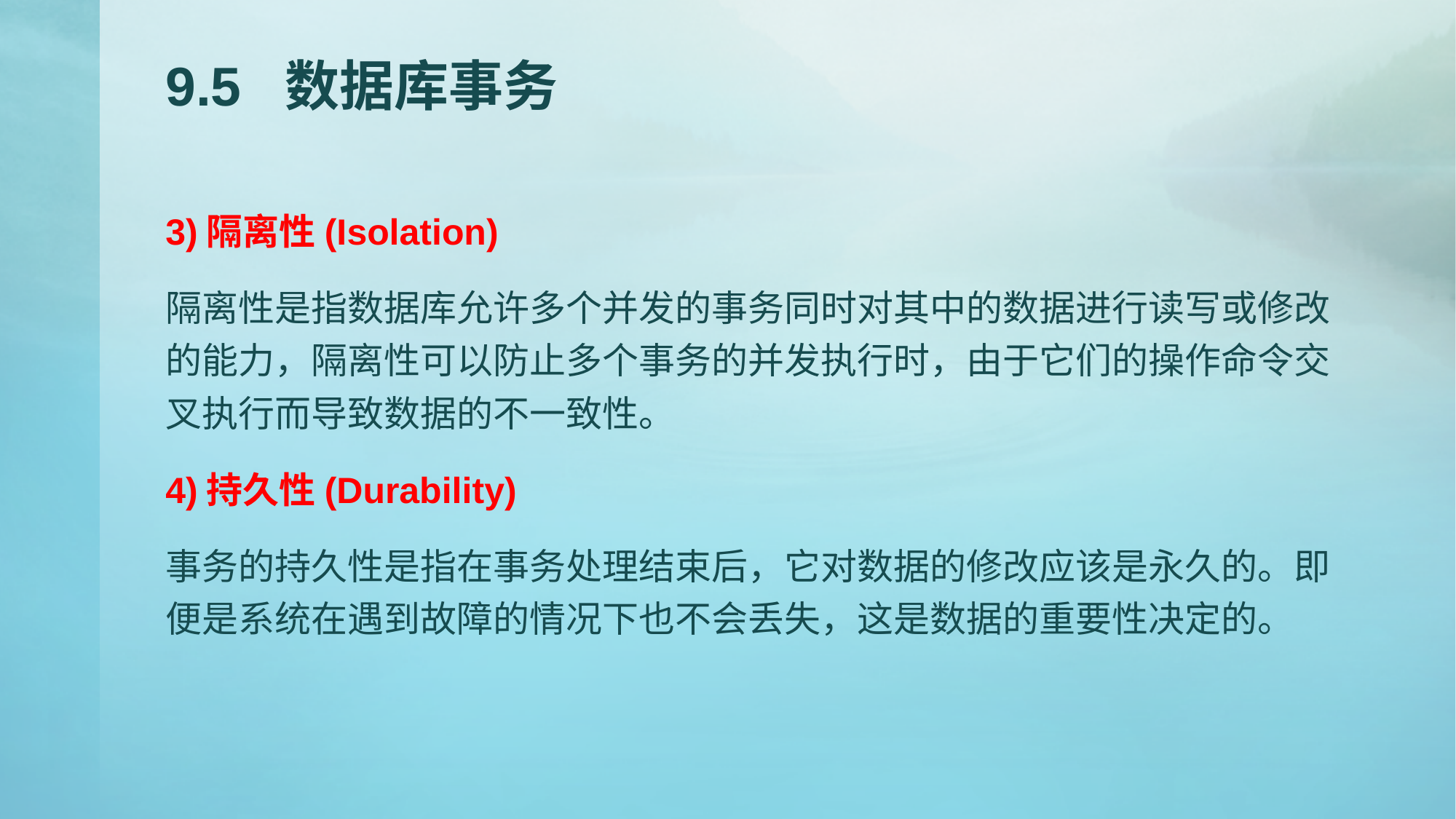

# 9.5  数据库事务
3)隔离性(Isolation)
隔离性是指数据库允许多个并发的事务同时对其中的数据进行读写或修改的能力，隔离性可以防止多个事务的并发执行时，由于它们的操作命令交叉执行而导致数据的不一致性。
4)持久性(Durability)
事务的持久性是指在事务处理结束后，它对数据的修改应该是永久的。即便是系统在遇到故障的情况下也不会丢失，这是数据的重要性决定的。